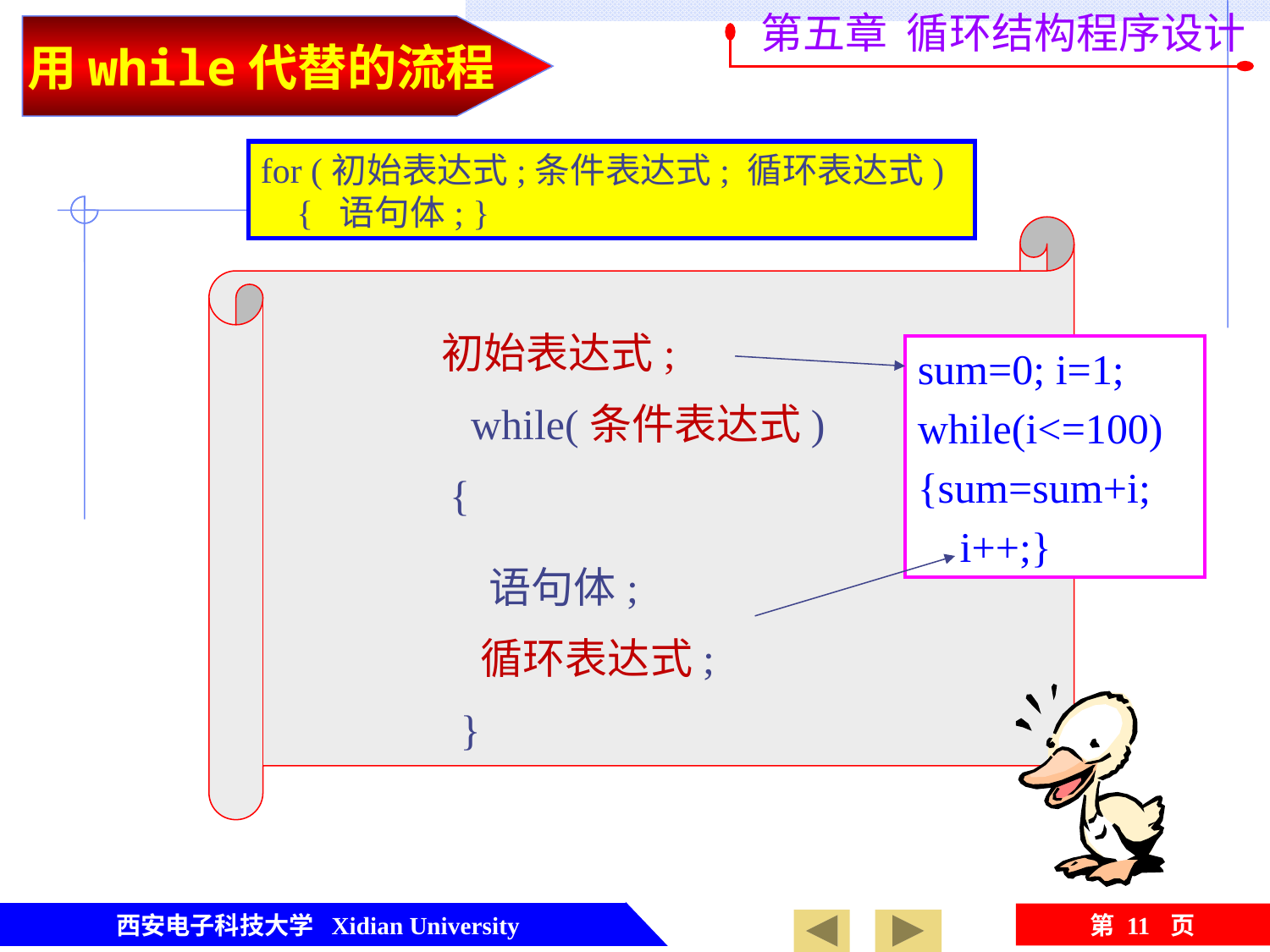

第五章  循环结构程序设计

用while代替的流程
for (初始表达式;条件表达式; 循环表达式)
    {  语句体; }

       初始表达式;
          while(条件表达式)
        {
            语句体;
          循环表达式;
         }
sum=0; i=1;
while(i<=100)
{sum=sum+i;
    i++;}